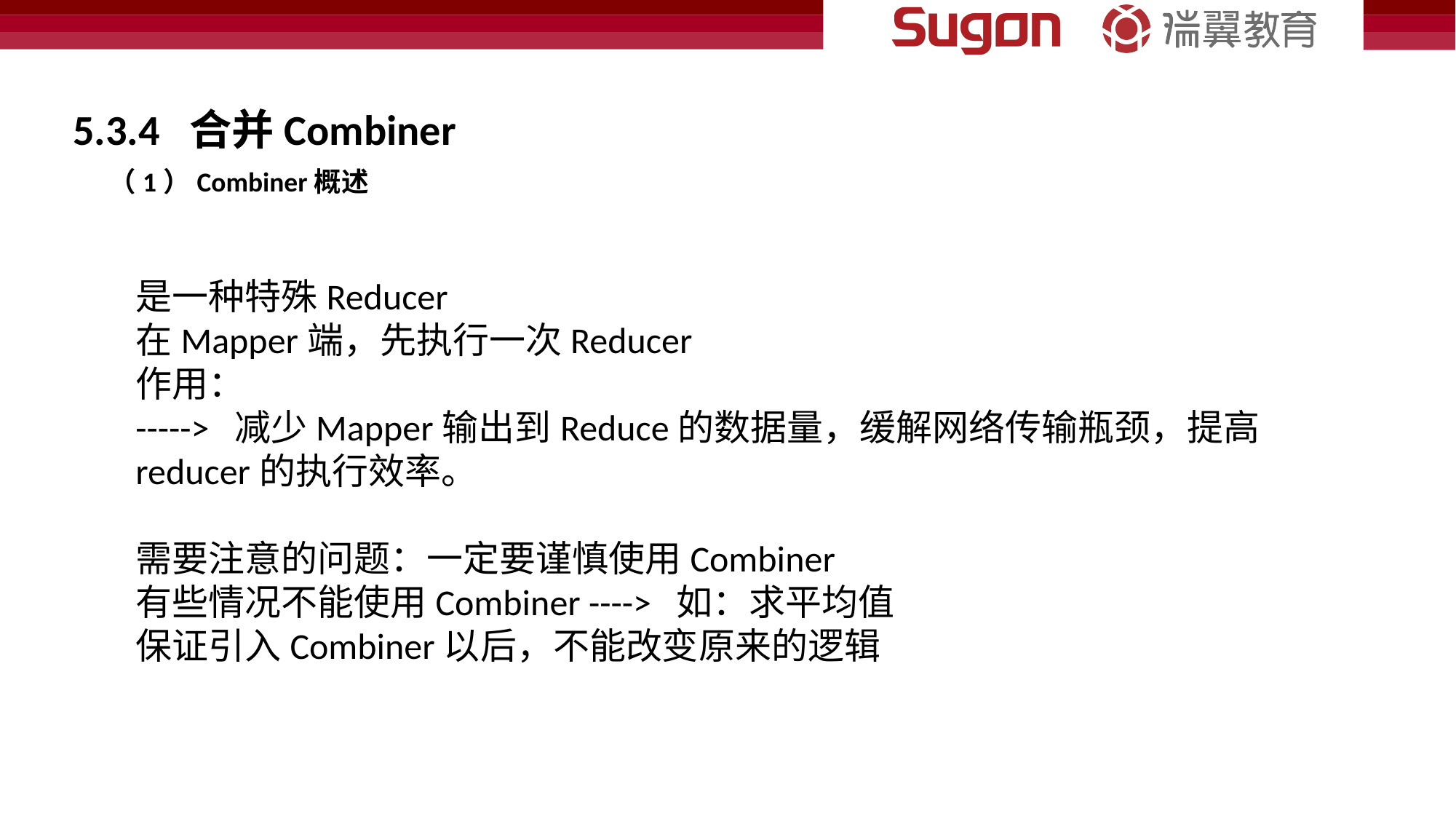

5.3.4  合并Combiner
（1）Combiner概述
是一种特殊Reducer
在Mapper端，先执行一次Reducer
作用：
----->  减少Mapper输出到Reduce的数据量，缓解网络传输瓶颈，提高reducer的执行效率。

需要注意的问题：一定要谨慎使用Combiner
有些情况不能使用Combiner ---->  如：求平均值
保证引入Combiner以后，不能改变原来的逻辑